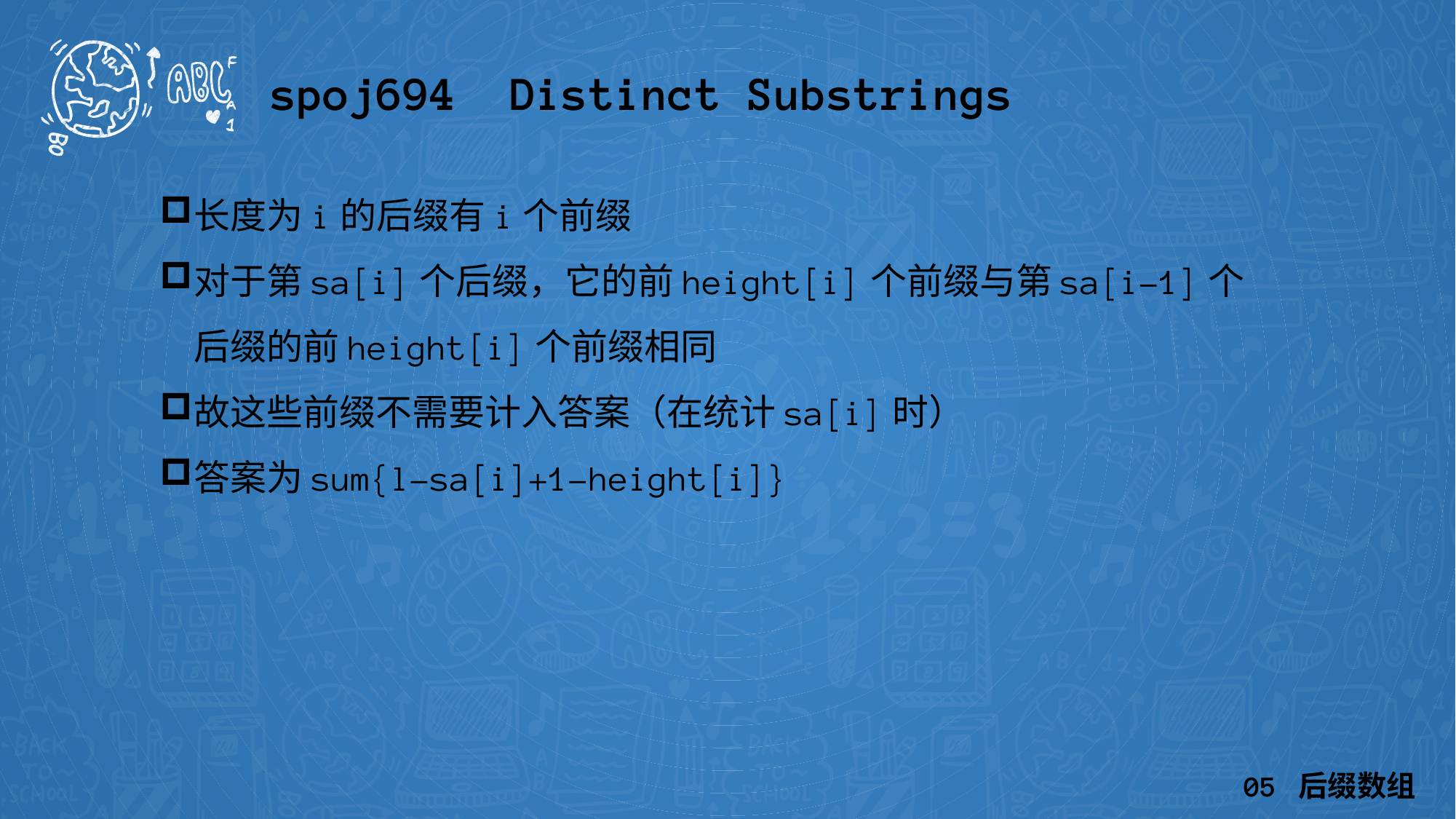

spoj694  Distinct Substrings
长度为i的后缀有i个前缀
对于第sa[i]个后缀，它的前height[i]个前缀与第sa[i-1]个后缀的前height[i]个前缀相同
故这些前缀不需要计入答案（在统计sa[i]时）
答案为sum{l-sa[i]+1-height[i]}
05 后缀数组